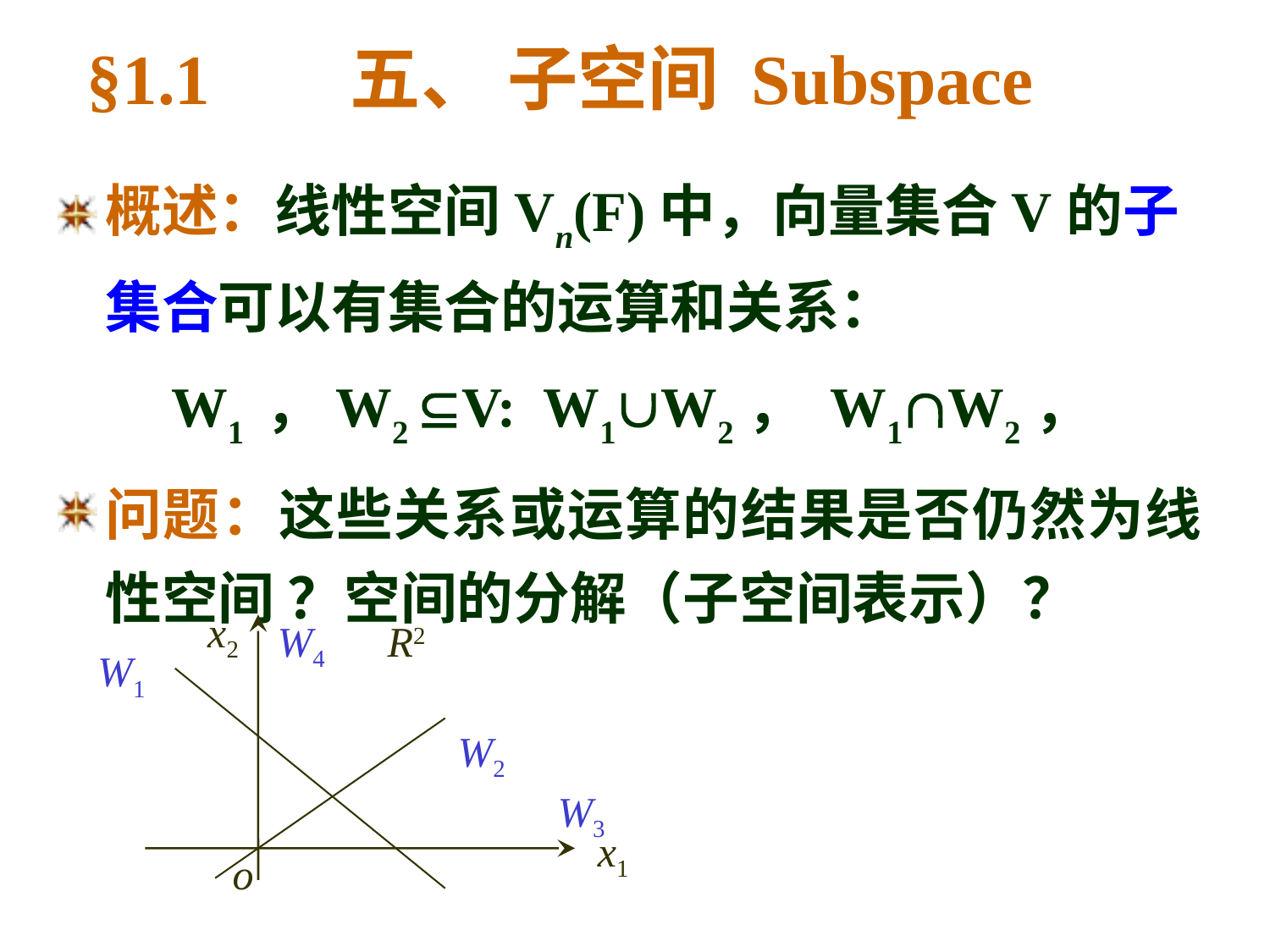

# §1.1       五、 子空间 Subspace
概述：线性空间Vn(F)中，向量集合V的子集合可以有集合的运算和关系：
        W1 ，W2 ⊆V:  W1∪W2， W1∩W2，
问题：这些关系或运算的结果是否仍然为线性空间 ？空间的分解（子空间表示）？
x2
W4
R2

W1

W2
W3
x1
o